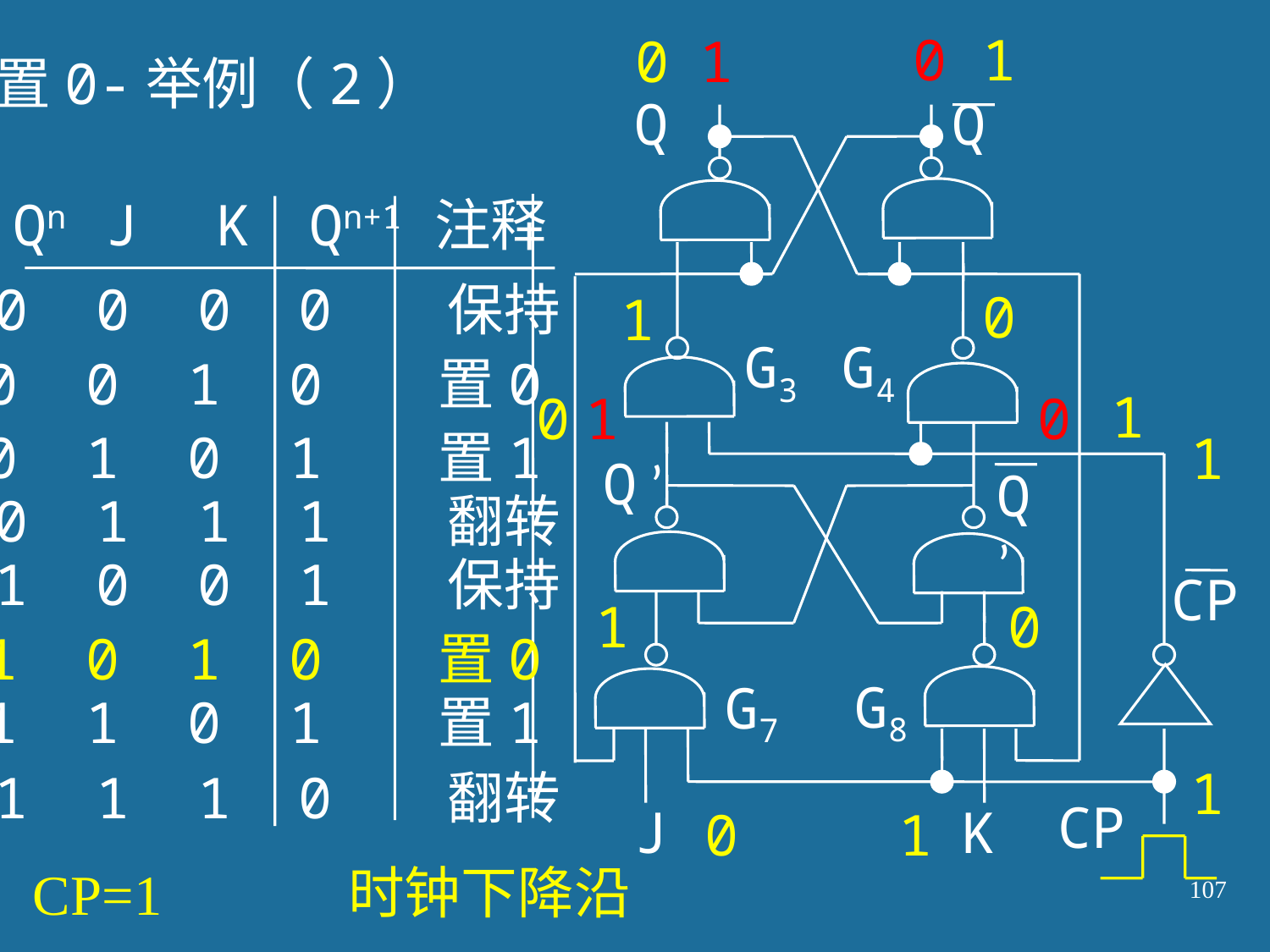

0
1
0
1
置0-举例（2）
Q
Q

Qn  J    K   Qn+1 注释

0  0  0  0   保持

0

1
G3
G4

0  0  1  0   置0

1
0
1
0
0  1  0  1   置1
1

Q ’

Q ’

0  1  1  1   翻转

1  0  0  1   保持
CP

1
0

1  0  1  0   置0

G8
G7

1  1  0  1   置1

1
1  1  1  0   翻转

CP
J
K
0
1

时钟下降沿
CP=1
107